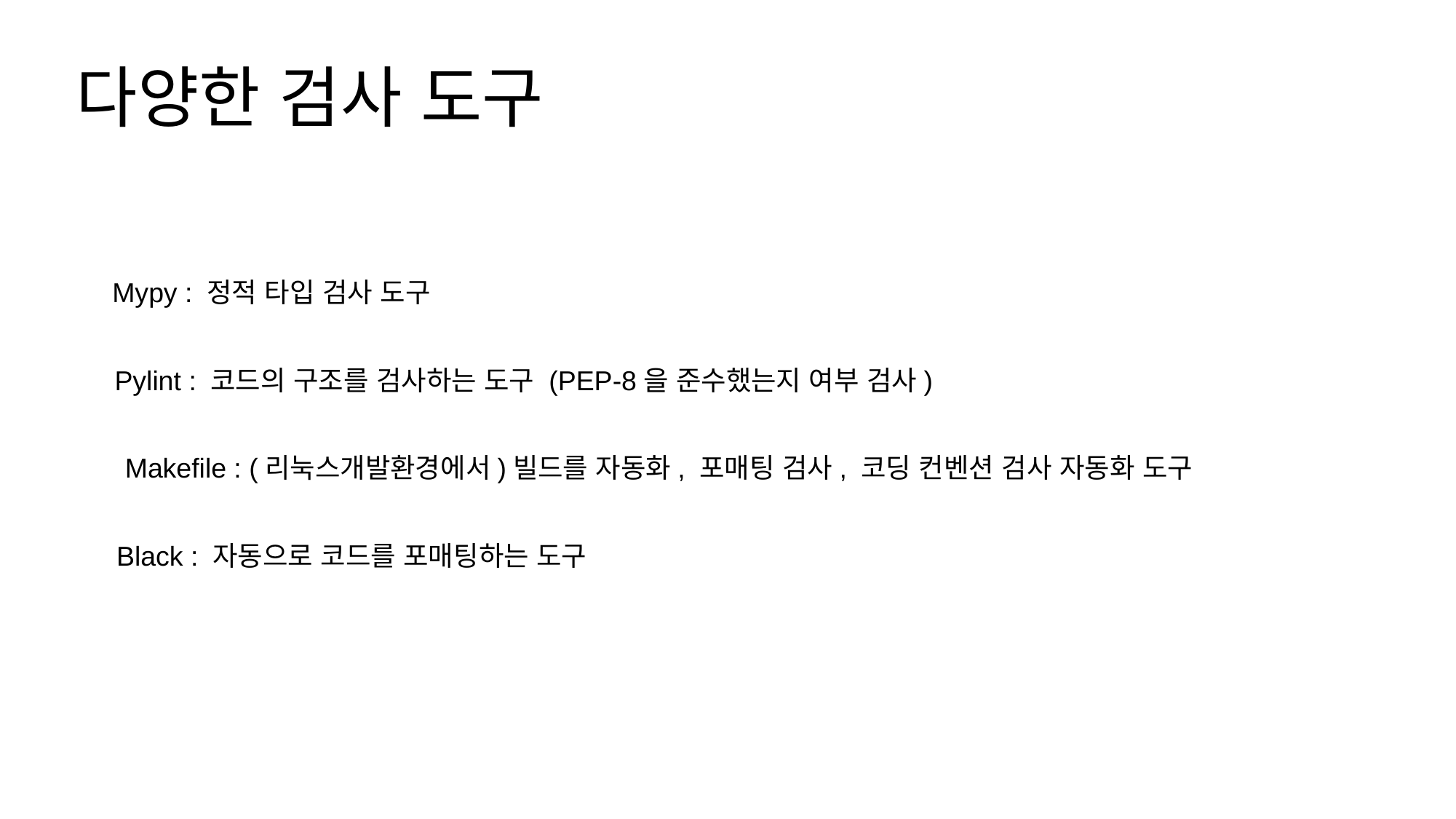

다양한 검사 도구
Mypy : 정적 타입 검사 도구
Pylint : 코드의 구조를 검사하는 도구 (PEP-8을 준수했는지 여부 검사)
Makefile : (리눅스개발환경에서)빌드를 자동화, 포매팅 검사, 코딩 컨벤션 검사 자동화 도구
Black : 자동으로 코드를 포매팅하는 도구